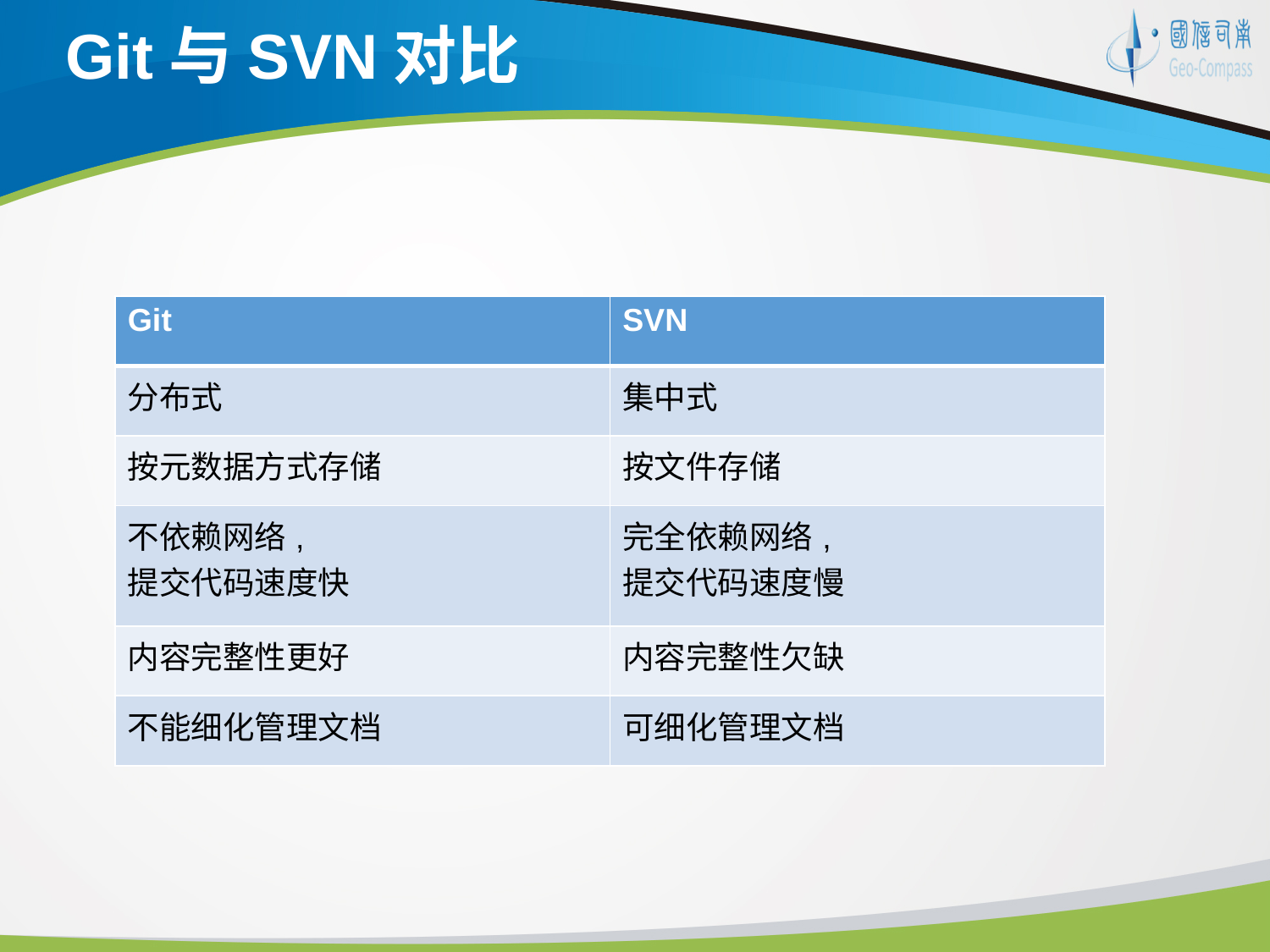

# Git与SVN对比
| Git | SVN |
| --- | --- |
| 分布式 | 集中式 |
| 按元数据方式存储 | 按文件存储 |
| 不依赖网络, 提交代码速度快 | 完全依赖网络, 提交代码速度慢 |
| 内容完整性更好 | 内容完整性欠缺 |
| 不能细化管理文档 | 可细化管理文档 |